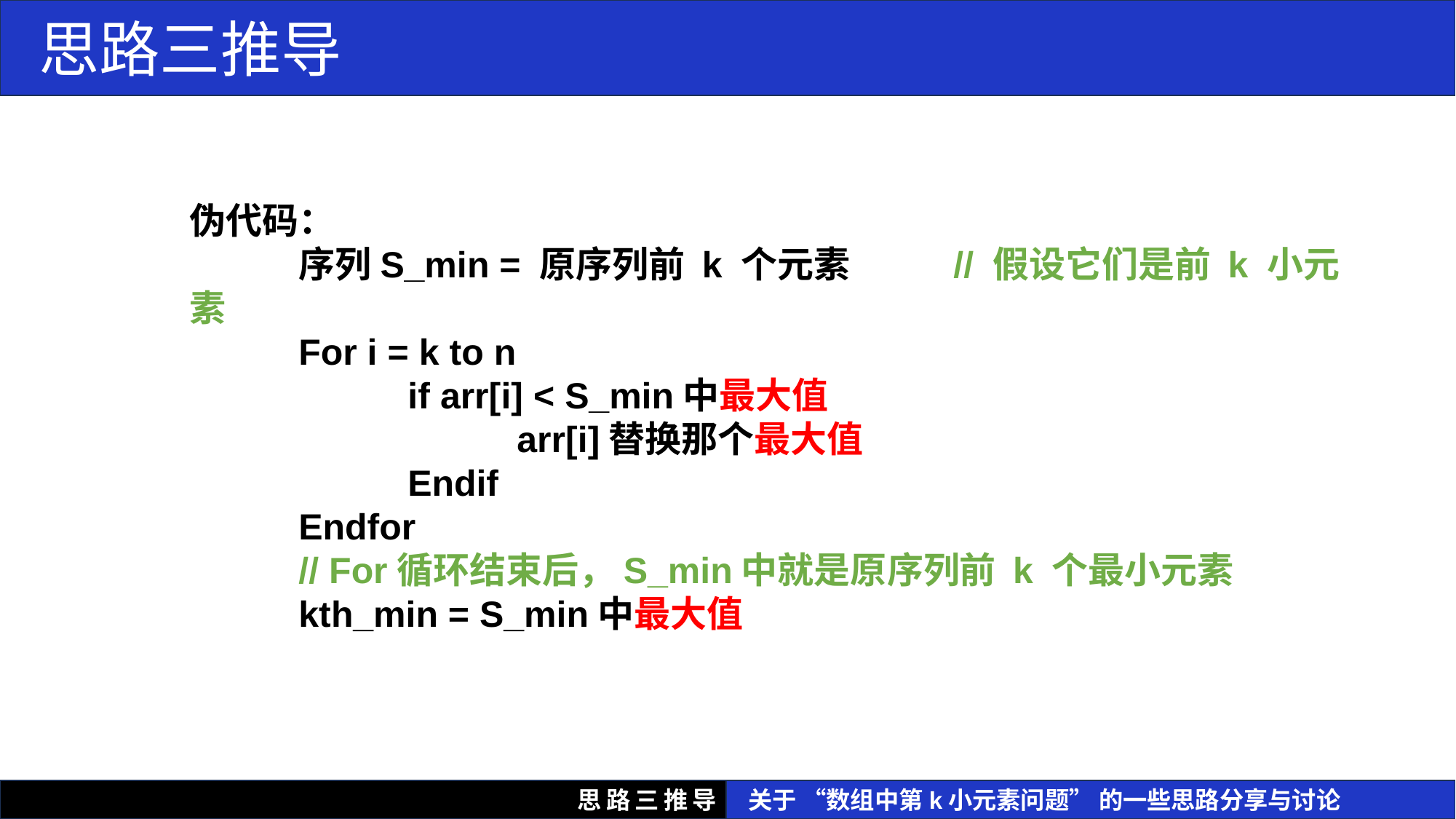

思路三推导
伪代码：
	序列S_min = 原序列前 k 个元素	// 假设它们是前 k 小元素
	For i = k to n
		if arr[i] < S_min中最大值
			arr[i]替换那个最大值
		Endif
	Endfor
	// For循环结束后，S_min中就是原序列前 k 个最小元素
	kth_min = S_min中最大值
思路三推导
 关于 “数组中第k小元素问题” 的一些思路分享与讨论